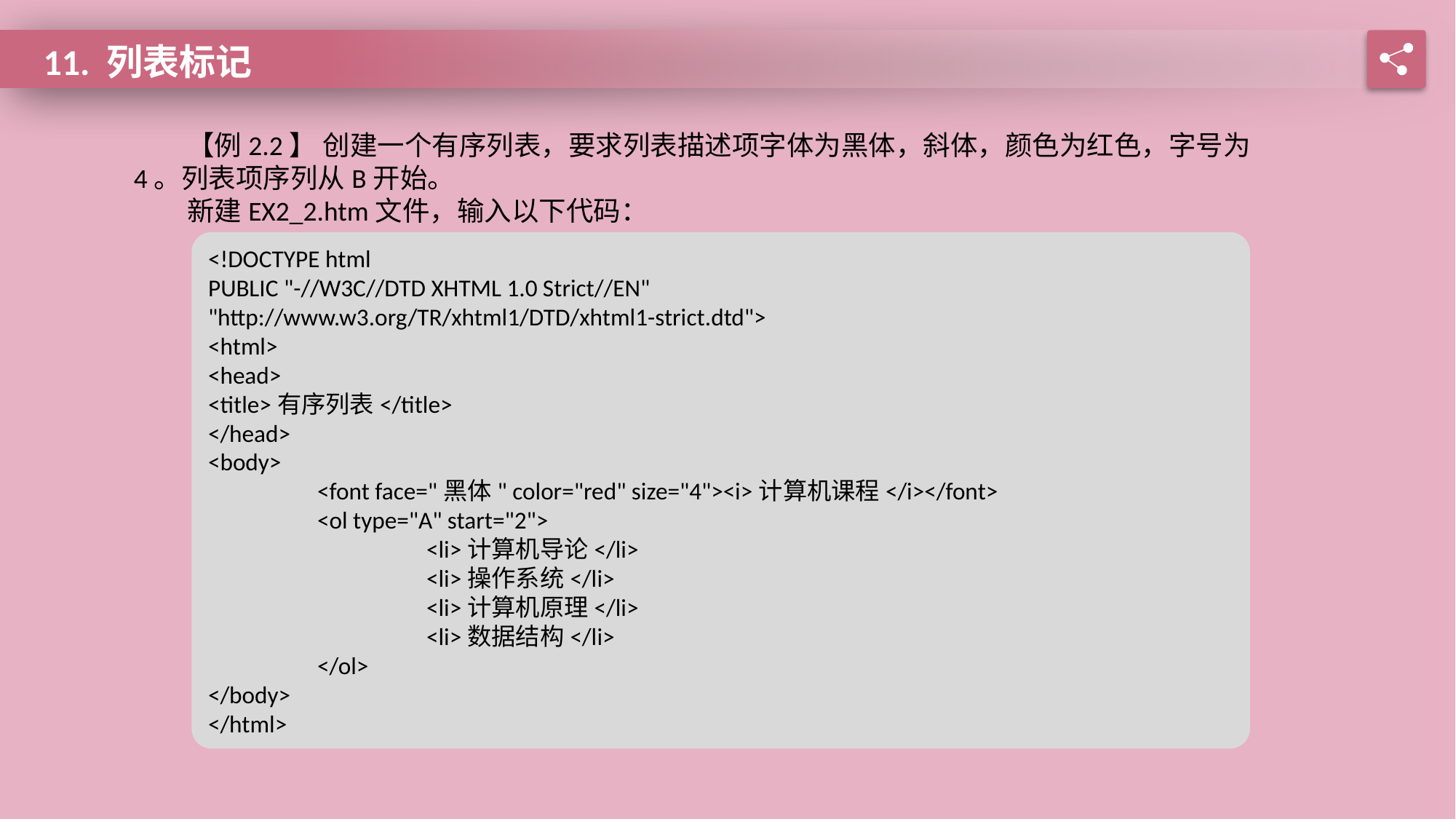

11. 列表标记
【例2.2】 创建一个有序列表，要求列表描述项字体为黑体，斜体，颜色为红色，字号为4。列表项序列从B开始。
新建EX2_2.htm文件，输入以下代码：
<!DOCTYPE html
PUBLIC "-//W3C//DTD XHTML 1.0 Strict//EN"
"http://www.w3.org/TR/xhtml1/DTD/xhtml1-strict.dtd">
<html>
<head>
<title>有序列表</title>
</head>
<body>
	<font face="黑体" color="red" size="4"><i>计算机课程</i></font>
	<ol type="A" start="2">
		<li>计算机导论</li>
		<li>操作系统</li>
		<li>计算机原理</li>
		<li>数据结构</li>
	</ol>
</body>
</html>